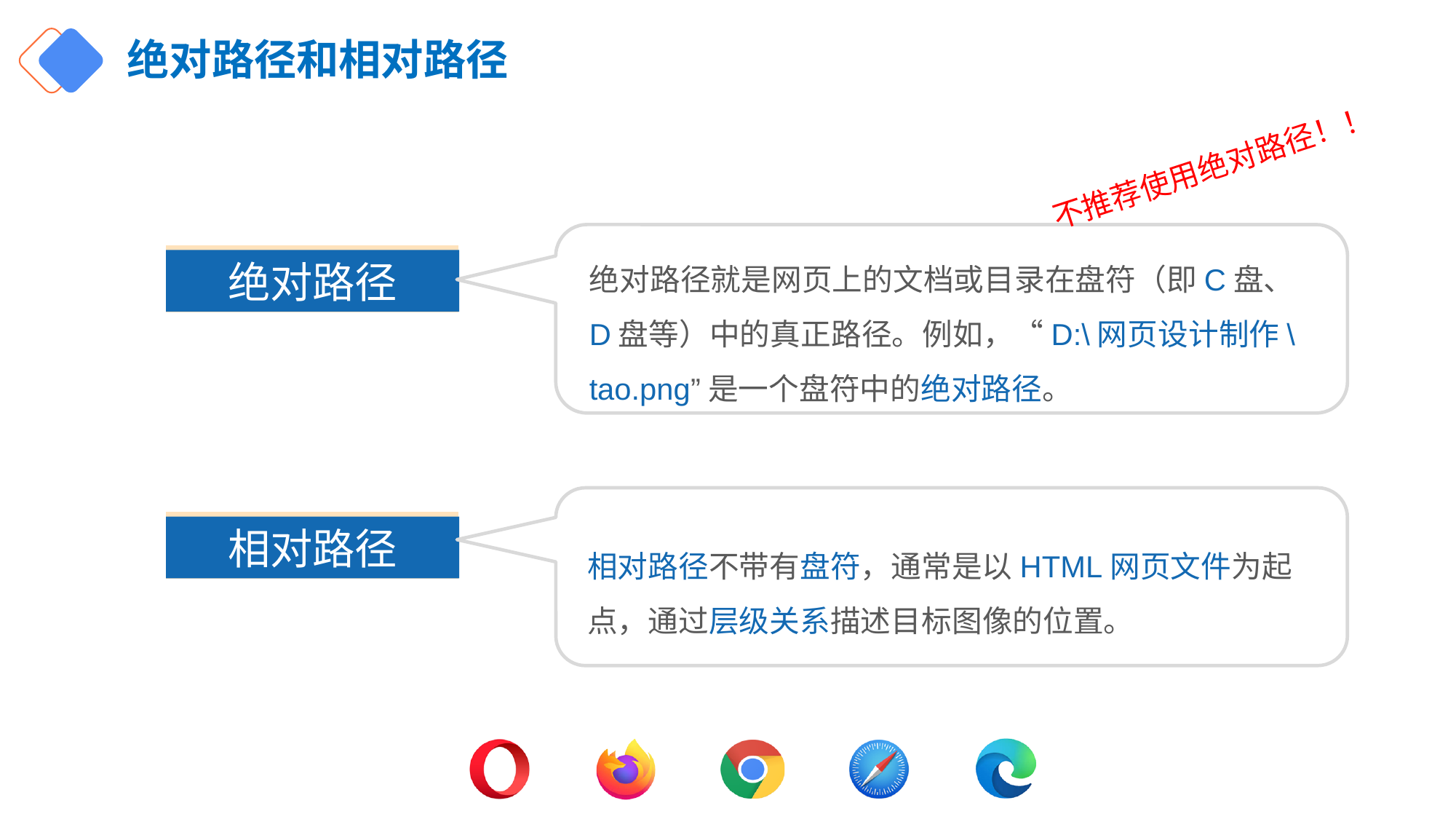

# 绝对路径和相对路径
不推荐使用绝对路径！！

绝对路径就是网页上的文档或目录在盘符（即C盘、D盘等）中的真正路径。例如，“D:\网页设计制作\tao.png”是一个盘符中的绝对路径。

绝对路径

相对路径不带有盘符，通常是以HTML网页文件为起点，通过层级关系描述目标图像的位置。

相对路径